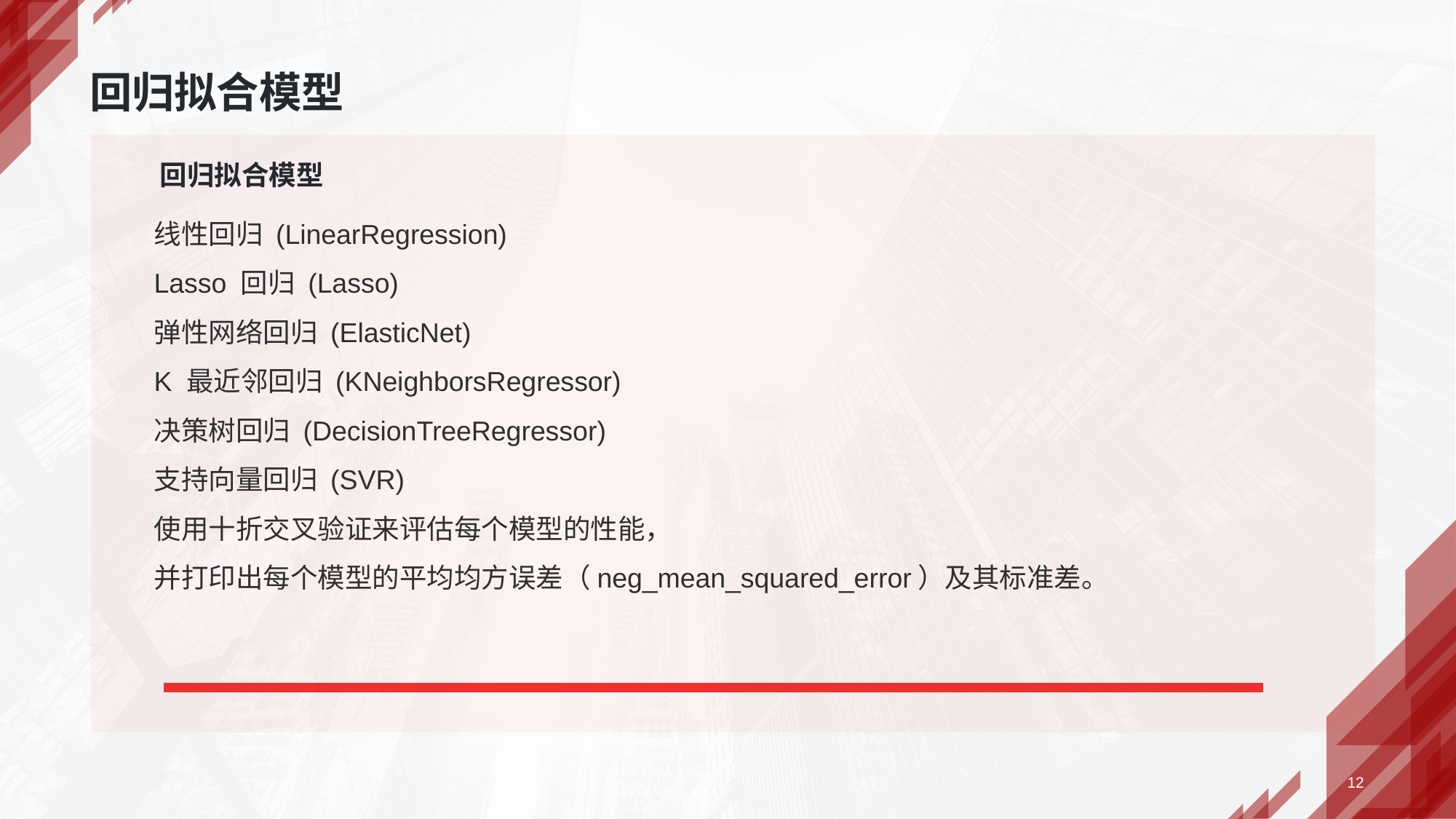

# 回归拟合模型

回归拟合模型

线性回归 (LinearRegression)
Lasso 回归 (Lasso)
弹性网络回归 (ElasticNet)
K 最近邻回归 (KNeighborsRegressor)
决策树回归 (DecisionTreeRegressor)
支持向量回归 (SVR)
使用十折交叉验证来评估每个模型的性能，
并打印出每个模型的平均均方误差（neg_mean_squared_error）及其标准差。
12